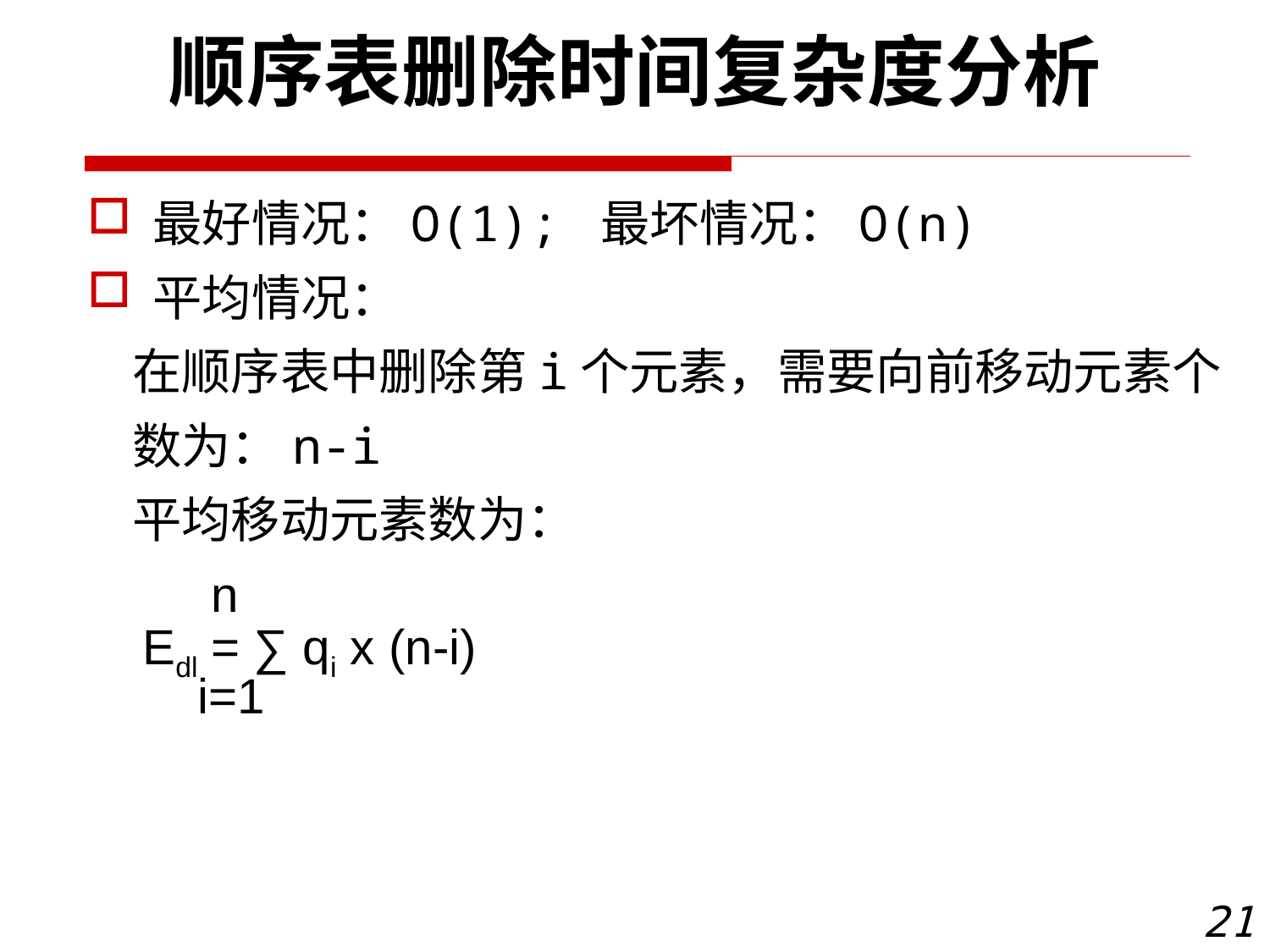

顺序表删除时间复杂度分析
最好情况：O(1); 最坏情况：O(n)
平均情况：
   在顺序表中删除第i个元素，需要向前移动元素个
   数为：n-i
   平均移动元素数为：
         n
    Edl = ∑ qi x (n-i)
        i=1
21